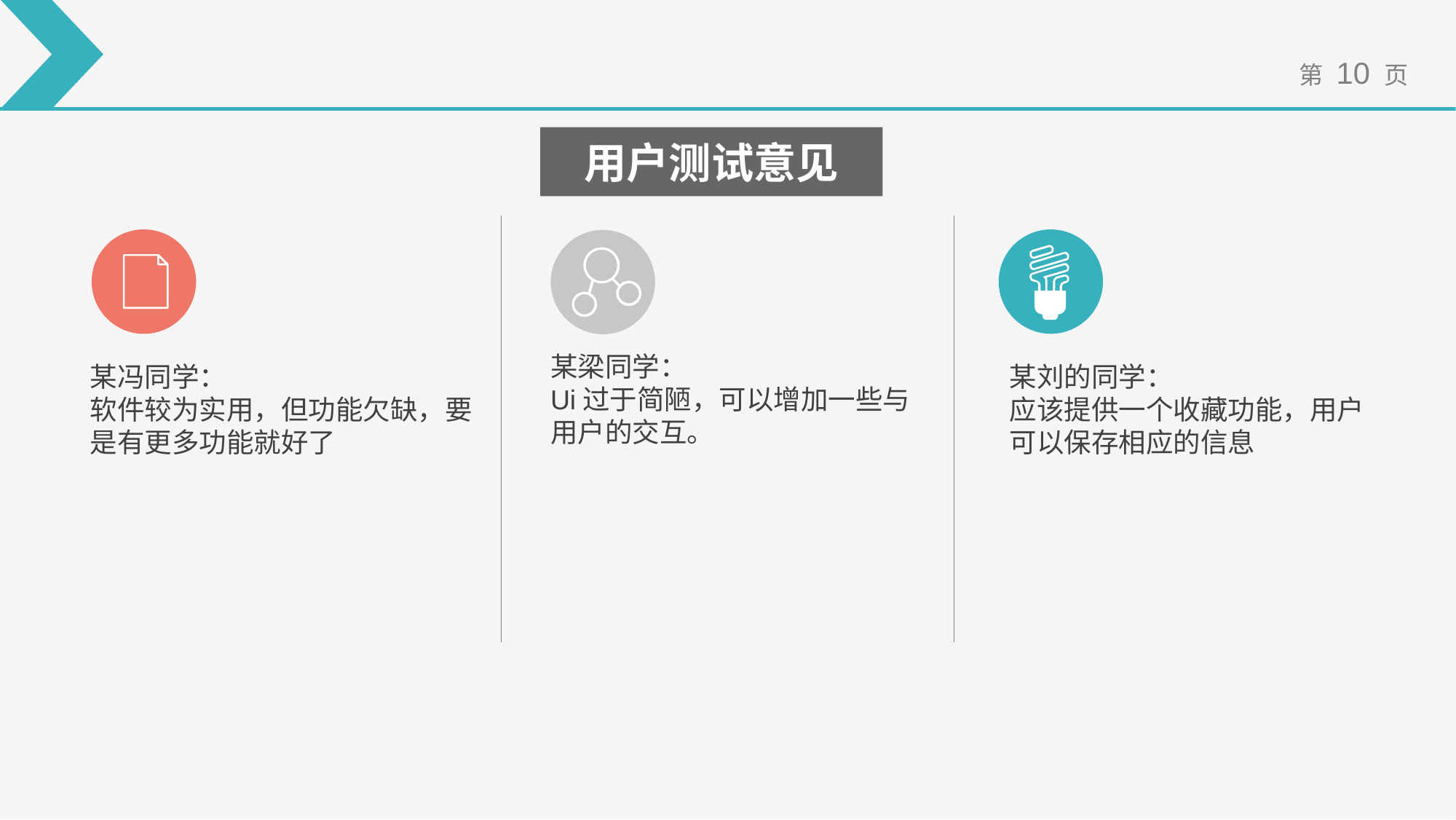

用户测试意见

某梁同学：
Ui过于简陋，可以增加一些与用户的交互。
某冯同学：
软件较为实用，但功能欠缺，要是有更多功能就好了
某刘的同学：
应该提供一个收藏功能，用户可以保存相应的信息